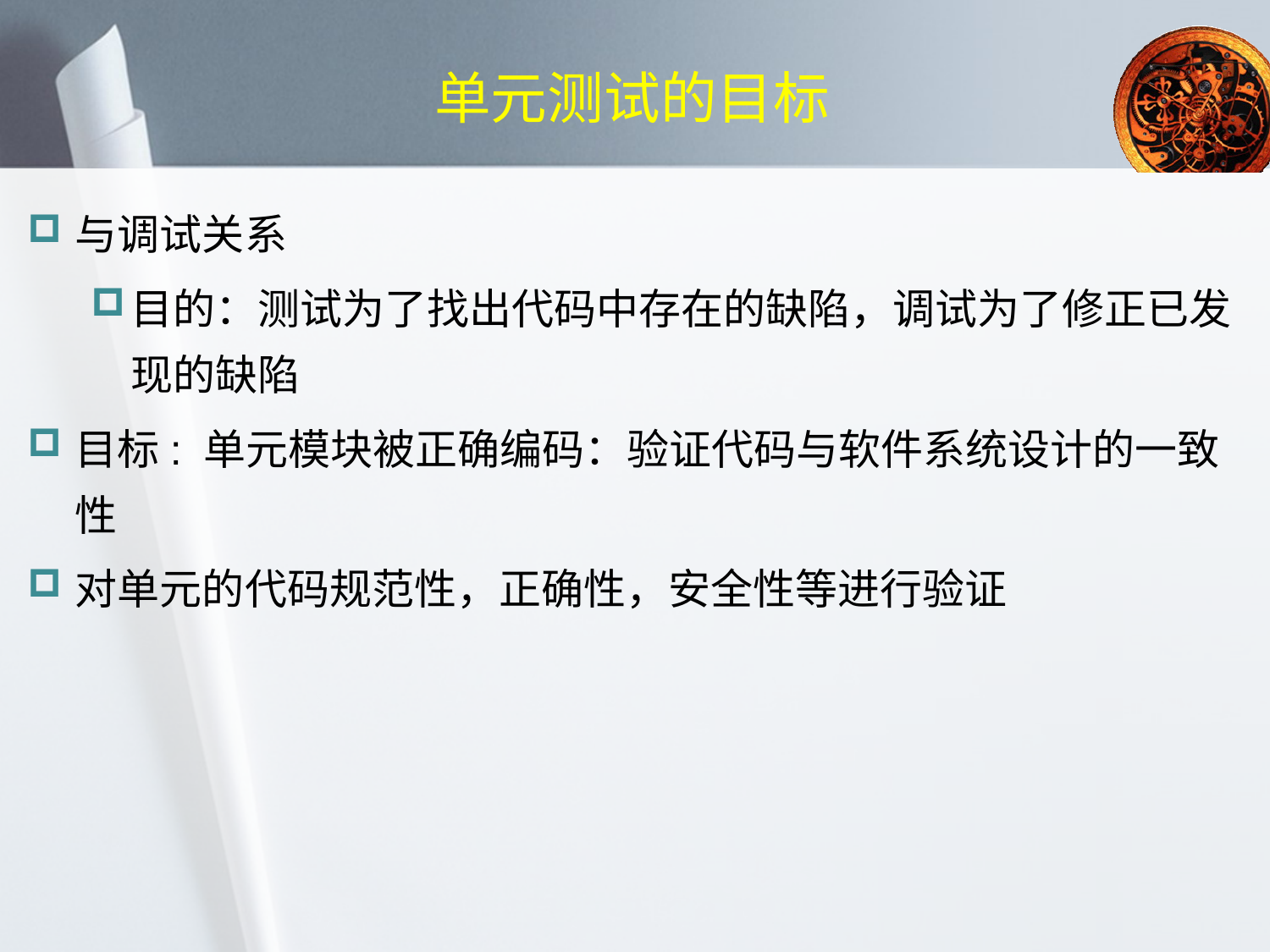

# 单元测试的目标
与调试关系
目的：测试为了找出代码中存在的缺陷，调试为了修正已发现的缺陷
目标: 单元模块被正确编码：验证代码与软件系统设计的一致性
对单元的代码规范性，正确性，安全性等进行验证